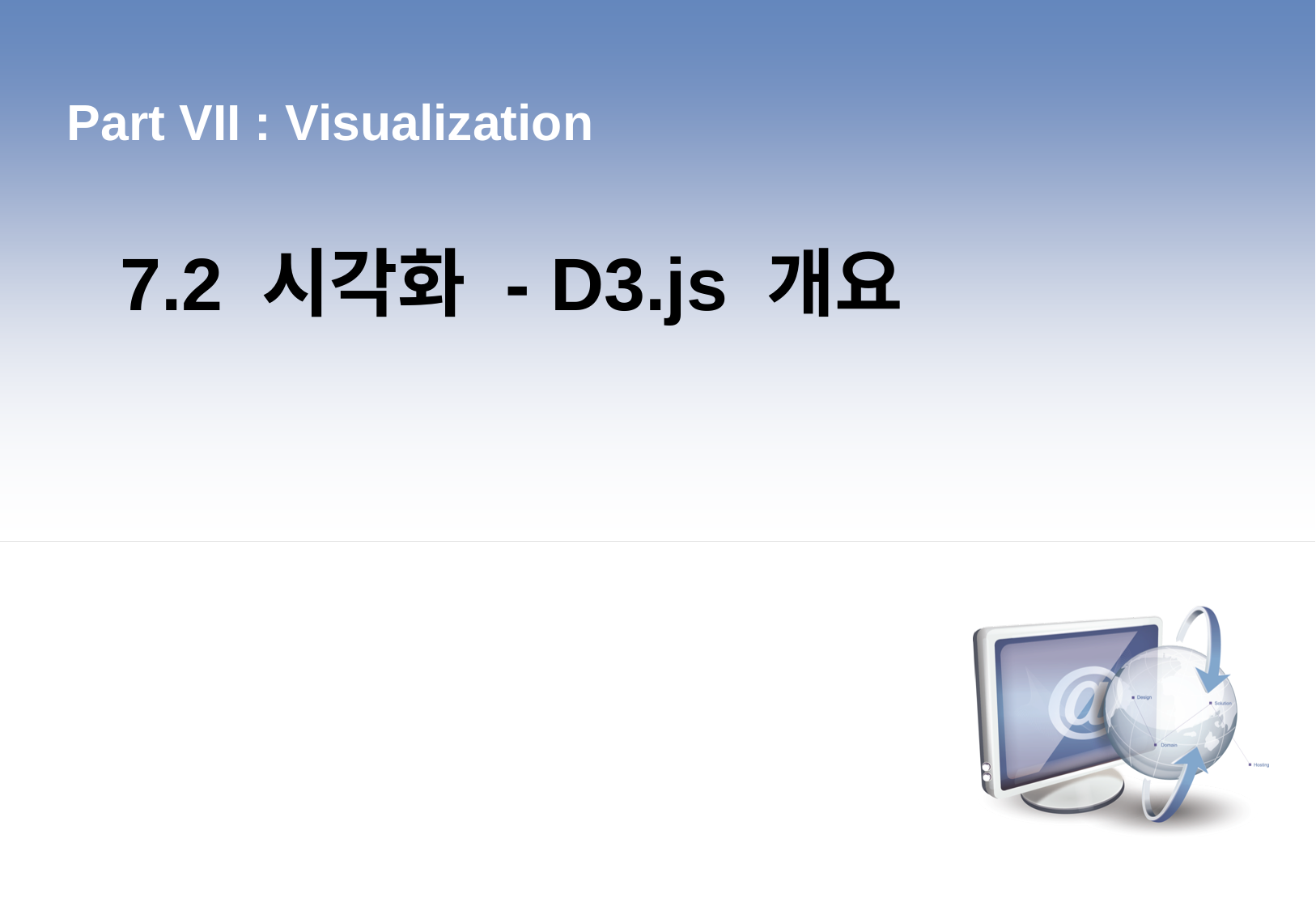

Part VII : Visualization
7.2 시각화 - D3.js 개요